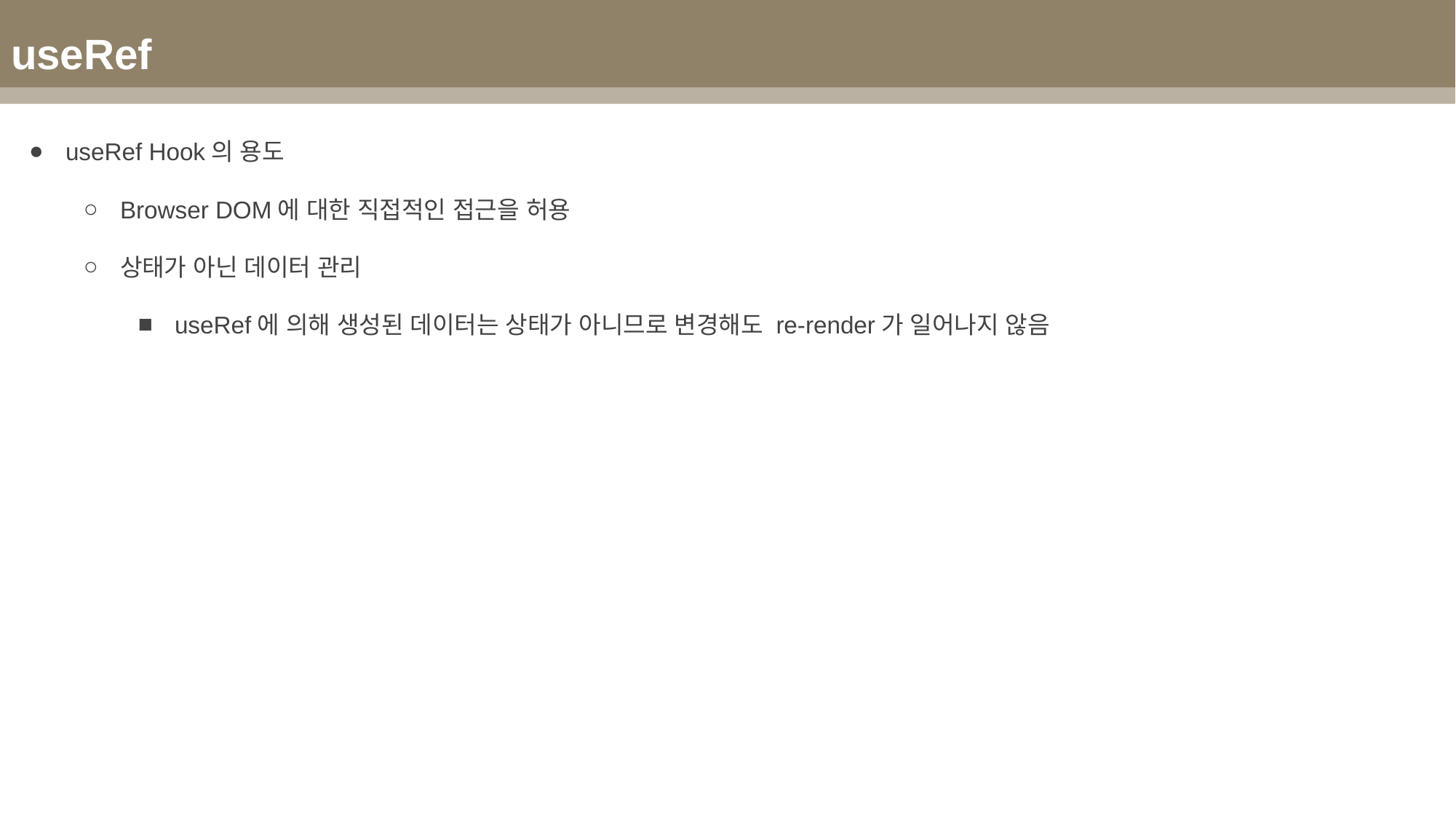

useRef
useRef Hook의 용도
Browser DOM에 대한 직접적인 접근을 허용
상태가 아닌 데이터 관리
useRef에 의해 생성된 데이터는 상태가 아니므로 변경해도 re-render가 일어나지 않음